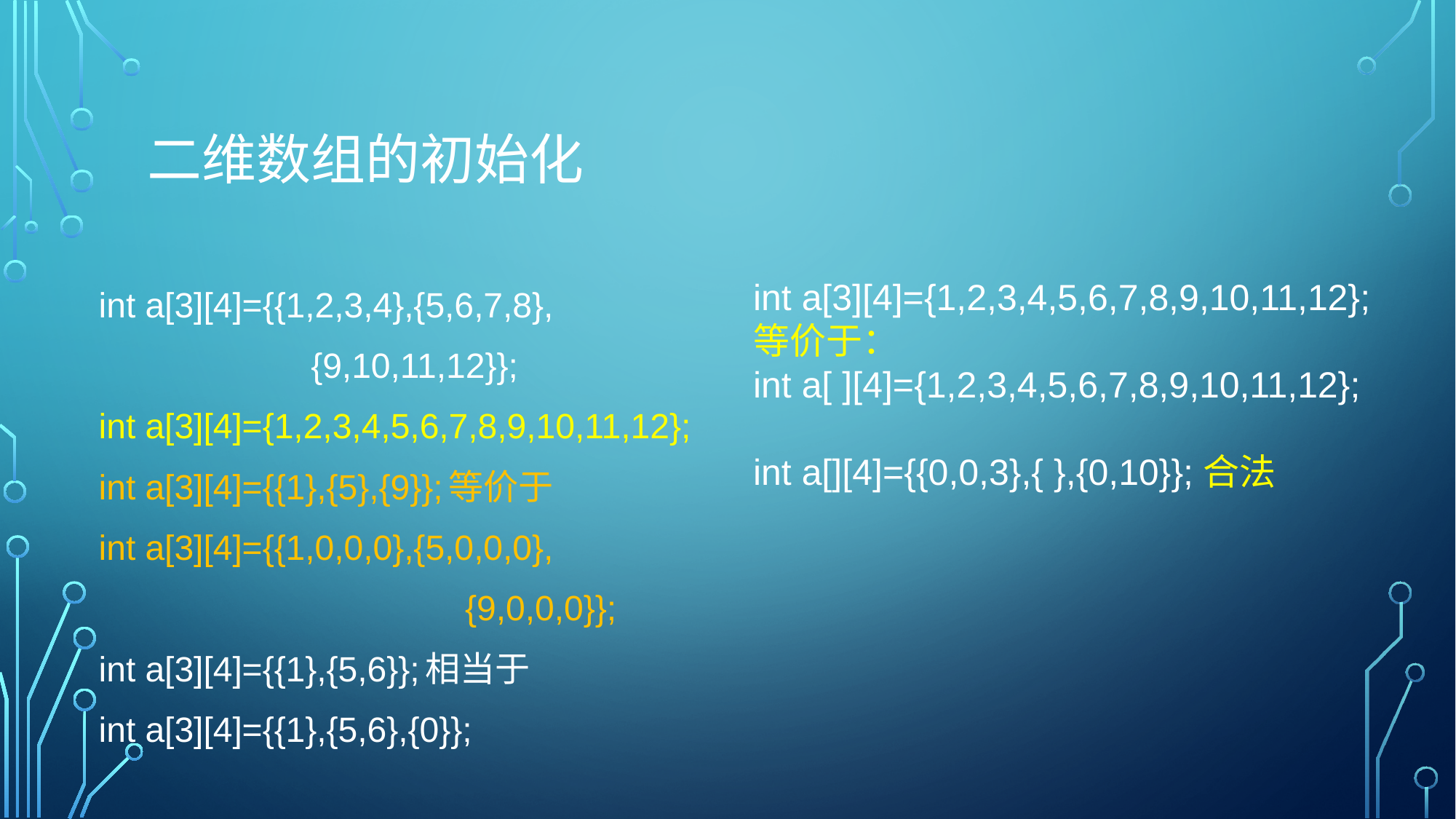

# 二维数组的初始化
int a[3][4]={{1,2,3,4},{5,6,7,8},
                      {9,10,11,12}};
int a[3][4]={1,2,3,4,5,6,7,8,9,10,11,12};
int a[3][4]={{1},{5},{9}};等价于
int a[3][4]={{1,0,0,0},{5,0,0,0},
                                      {9,0,0,0}};
int a[3][4]={{1},{5,6}};相当于
int a[3][4]={{1},{5,6},{0}};

int a[3][4]={1,2,3,4,5,6,7,8,9,10,11,12};
等价于：
int a[ ][4]={1,2,3,4,5,6,7,8,9,10,11,12};

int a[][4]={{0,0,3},{ },{0,10}};合法